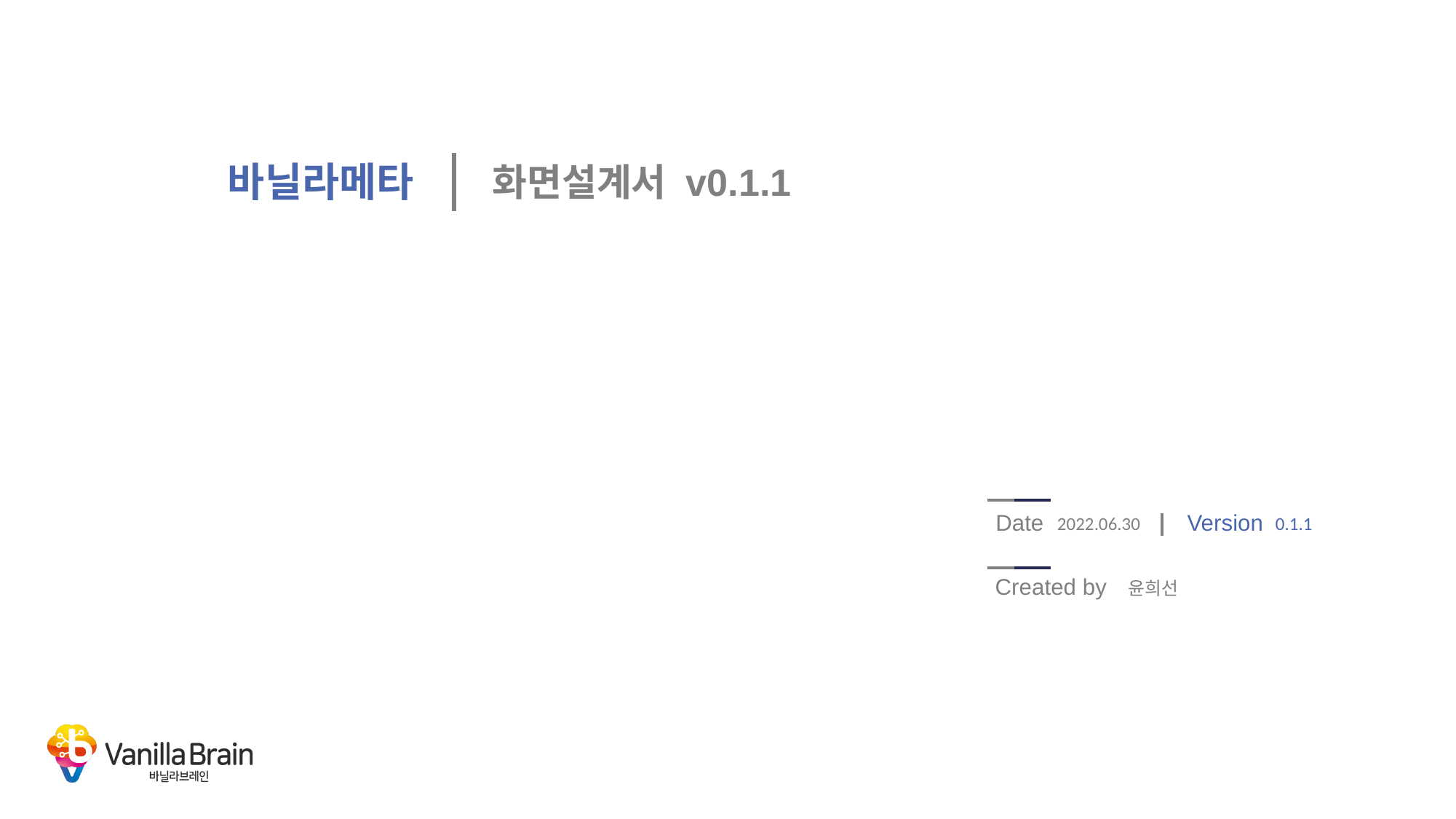

화면설계서 v0.1.1
# 바닐라메타
2022.06.30
0.1.1
윤희선